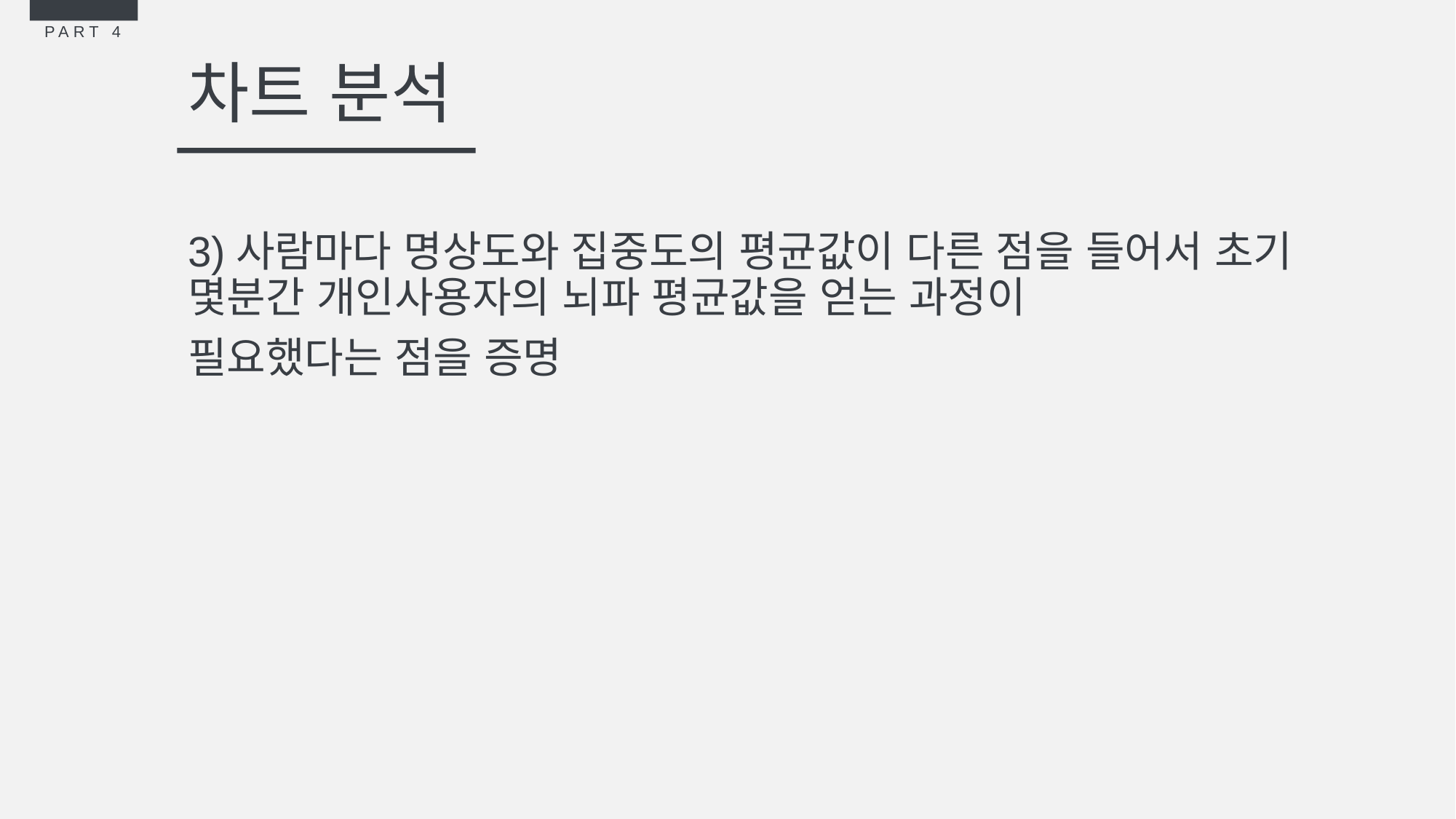

PART 4
# 차트 분석
3)사람마다 명상도와 집중도의 평균값이 다른 점을 들어서 초기 몇분간 개인사용자의 뇌파 평균값을 얻는 과정이
필요했다는 점을 증명